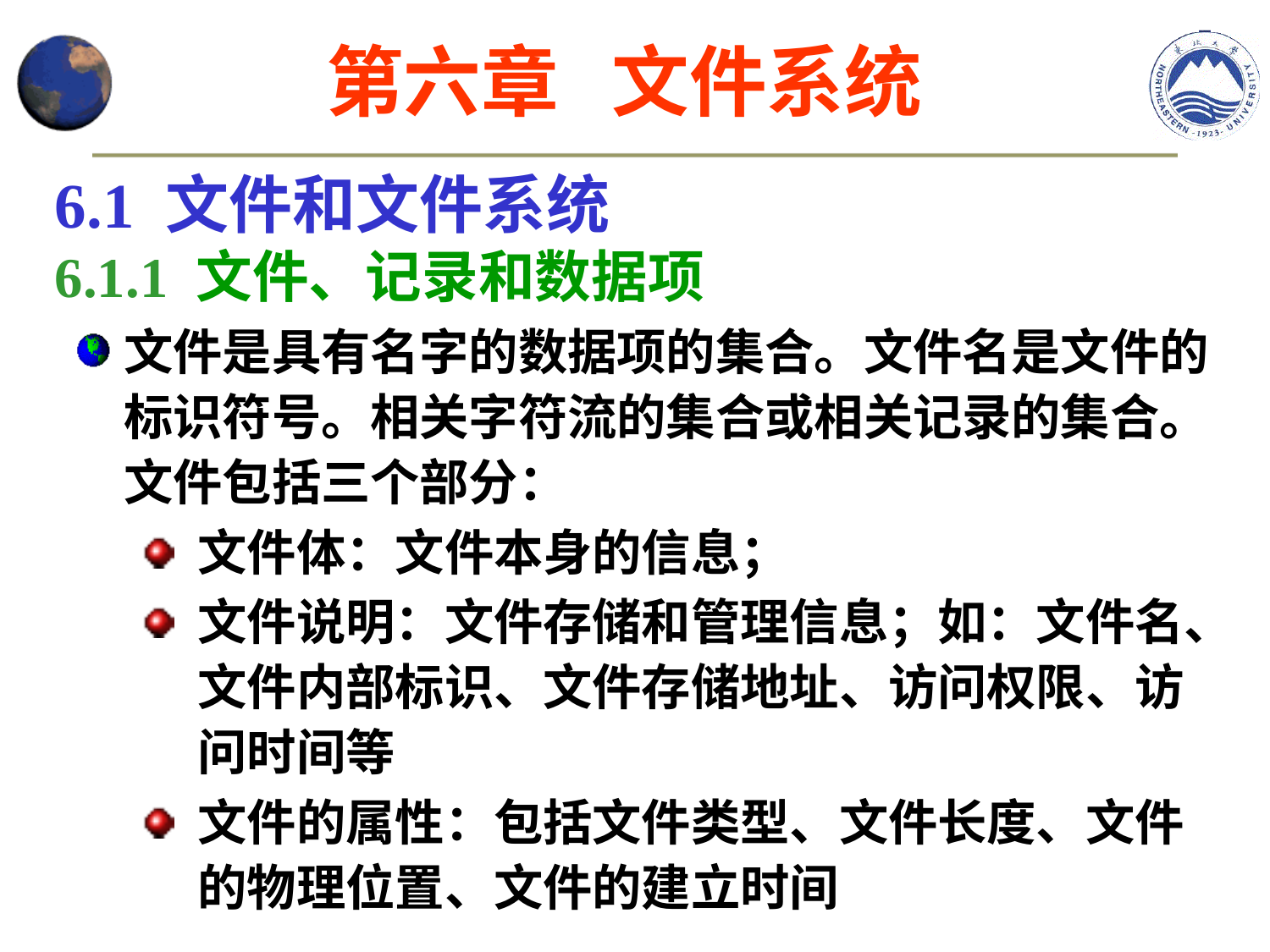

第六章   文件系统
6.1 文件和文件系统
6.1.1 文件、记录和数据项
文件是具有名字的数据项的集合。文件名是文件的标识符号。相关字符流的集合或相关记录的集合。文件包括三个部分：
文件体：文件本身的信息；
文件说明：文件存储和管理信息；如：文件名、文件内部标识、文件存储地址、访问权限、访问时间等
文件的属性：包括文件类型、文件长度、文件的物理位置、文件的建立时间